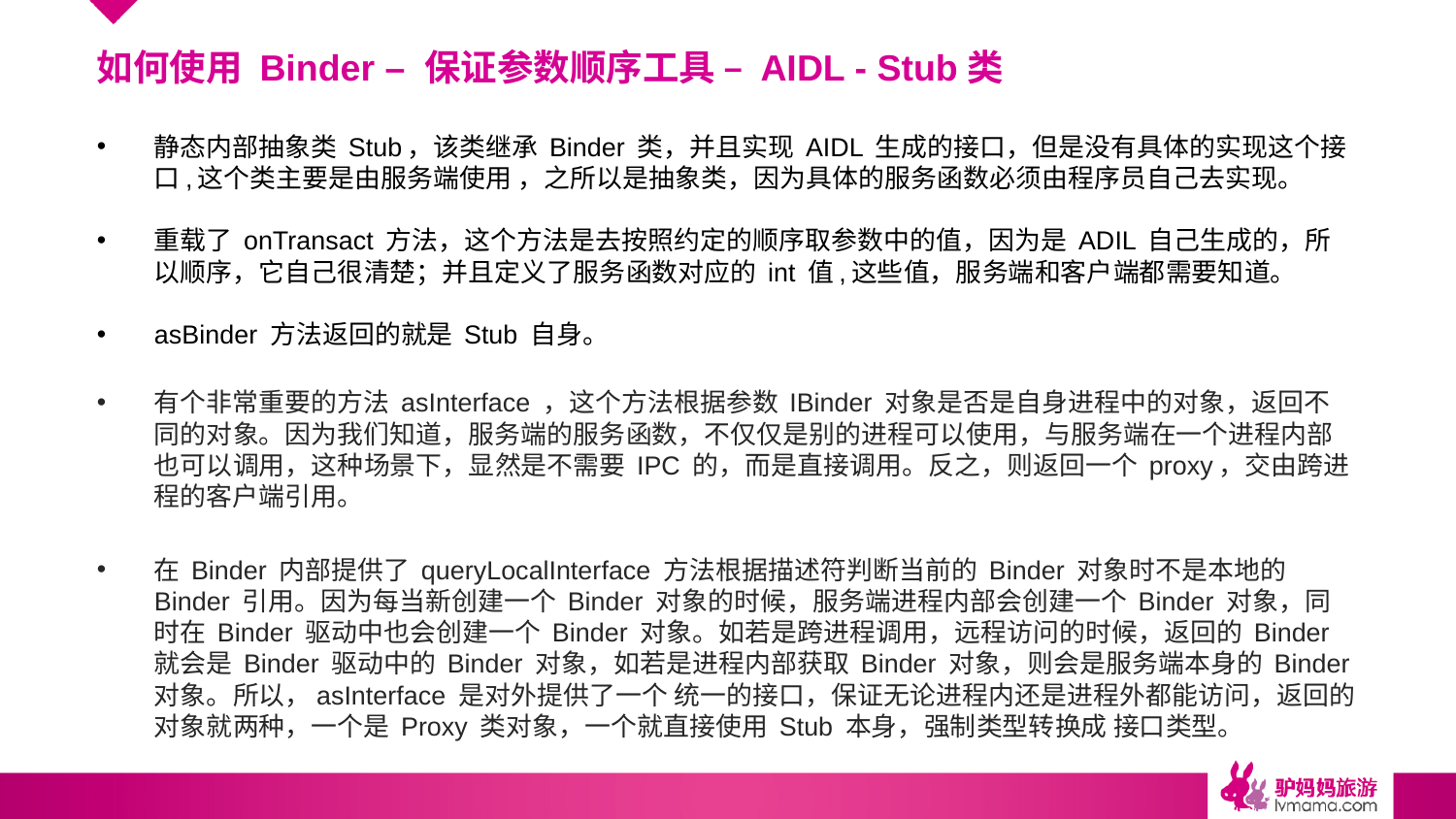

# 如何使用 Binder – 保证参数顺序工具 – AIDL - Stub类
静态内部抽象类 Stub，该类继承 Binder 类，并且实现 AIDL 生成的接口，但是没有具体的实现这个接口,这个类主要是由服务端使用 ，之所以是抽象类，因为具体的服务函数必须由程序员自己去实现。

重载了 onTransact 方法，这个方法是去按照约定的顺序取参数中的值，因为是 ADIL 自己生成的，所以顺序，它自己很清楚；并且定义了服务函数对应的 int 值,这些值，服务端和客户端都需要知道。

asBinder 方法返回的就是 Stub 自身。

有个非常重要的方法 asInterface ，这个方法根据参数 IBinder 对象是否是自身进程中的对象，返回不同的对象。因为我们知道，服务端的服务函数，不仅仅是别的进程可以使用，与服务端在一个进程内部也可以调用，这种场景下，显然是不需要 IPC 的，而是直接调用。反之，则返回一个 proxy，交由跨进程的客户端引用。

在 Binder 内部提供了 queryLocalInterface 方法根据描述符判断当前的 Binder 对象时不是本地的 Binder 引用。因为每当新创建一个 Binder 对象的时候，服务端进程内部会创建一个 Binder 对象，同时在 Binder 驱动中也会创建一个 Binder 对象。如若是跨进程调用，远程访问的时候，返回的 Binder 就会是 Binder 驱动中的 Binder 对象，如若是进程内部获取 Binder 对象，则会是服务端本身的 Binder 对象。所以，asInterface 是对外提供了一个 统一的接口，保证无论进程内还是进程外都能访问，返回的对象就两种，一个是 Proxy 类对象，一个就直接使用 Stub 本身，强制类型转换成 接口类型。